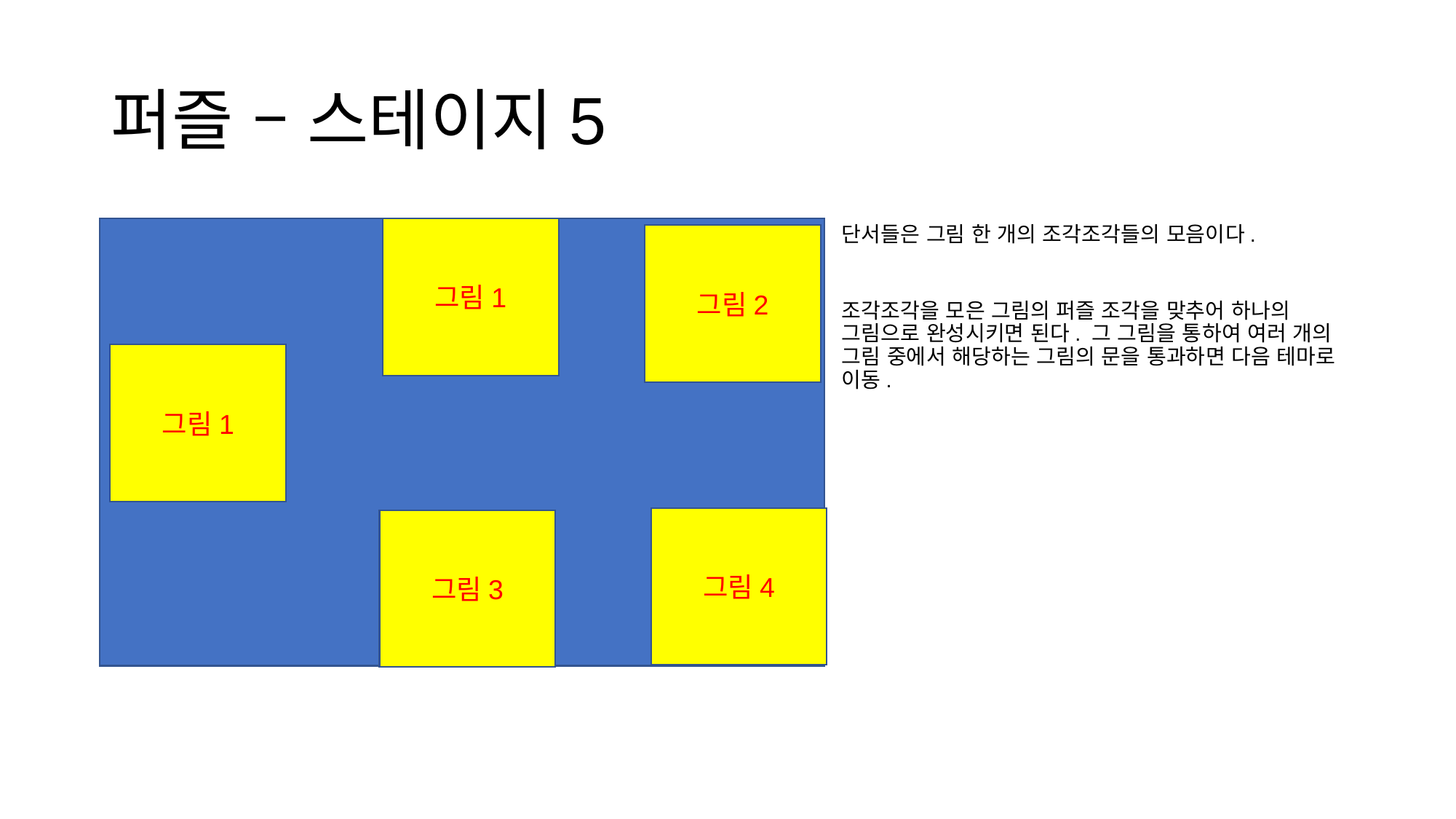

# 퍼즐 – 스테이지5

단서들은 그림 한 개의 조각조각들의 모음이다.

조각조각을 모은 그림의 퍼즐 조각을 맞추어 하나의 그림으로 완성시키면 된다. 그 그림을 통하여 여러 개의 그림 중에서 해당하는 그림의 문을 통과하면 다음 테마로 이동.
그림1
그림2
그림1
그림4
그림3